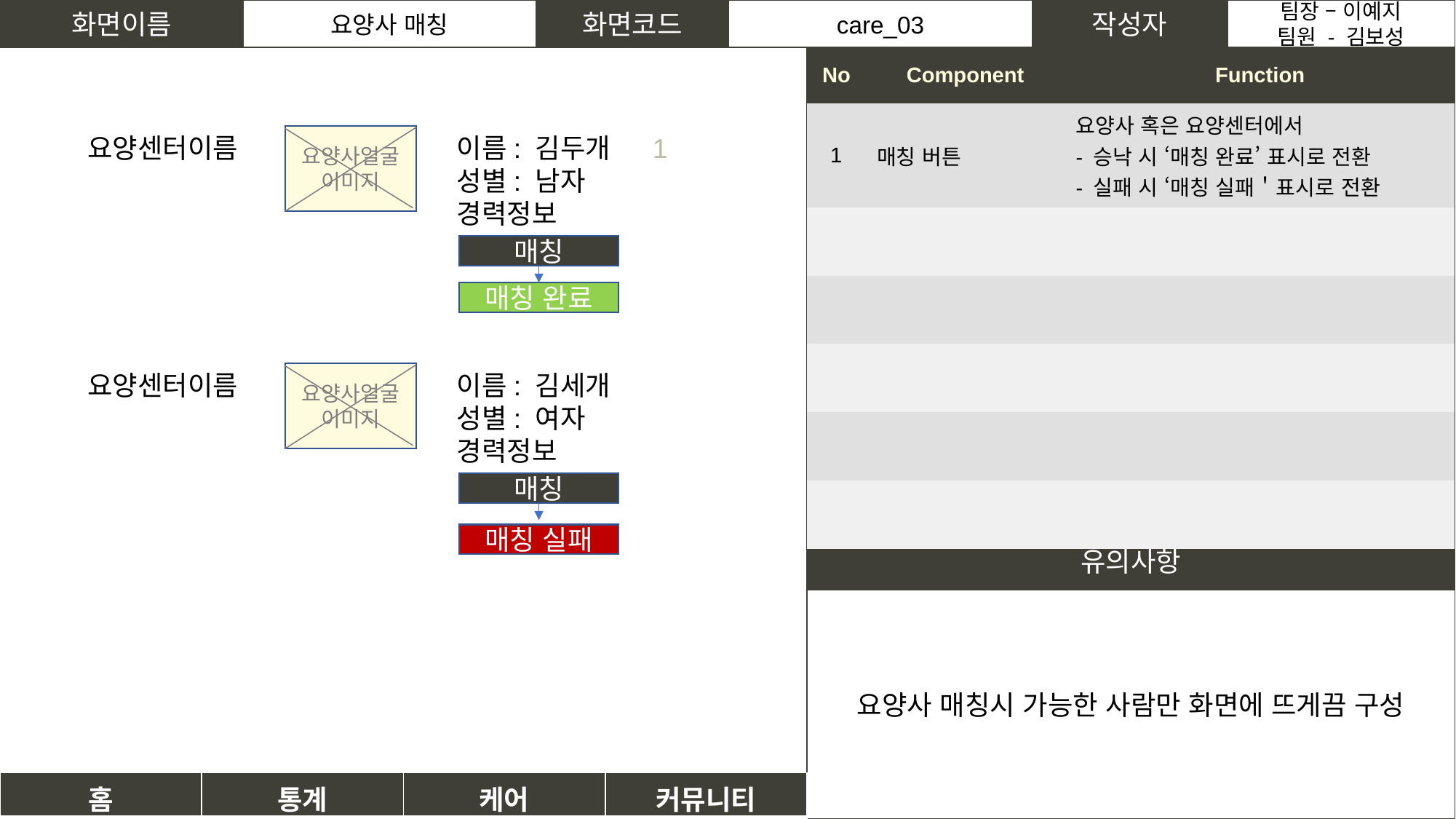

화면이름
요양사 매칭
화면코드
care_03
작성자
팀장 – 이예지
팀원 - 김보성
| No | Component | Function |
| --- | --- | --- |
| 1 | 매칭 버튼 | 요양사 혹은 요양센터에서 - 승낙 시 ‘매칭 완료’ 표시로 전환 - 실패 시 ‘매칭 실패＇표시로 전환 |
|  |  |  |
|  |  |  |
|  |  |  |
|  |  |  |
|  |  |  |
요양센터이름
요양사얼굴이미지
이름: 김두개
성별: 남자
경력정보
1
매칭
매칭 완료
요양센터이름
요양사얼굴이미지
이름: 김세개
성별: 여자
경력정보
매칭
매칭 실패
유의사항
요양사 매칭시 가능한 사람만 화면에 뜨게끔 구성
| 홈 | 통계 | 케어 | 커뮤니티 |
| --- | --- | --- | --- |